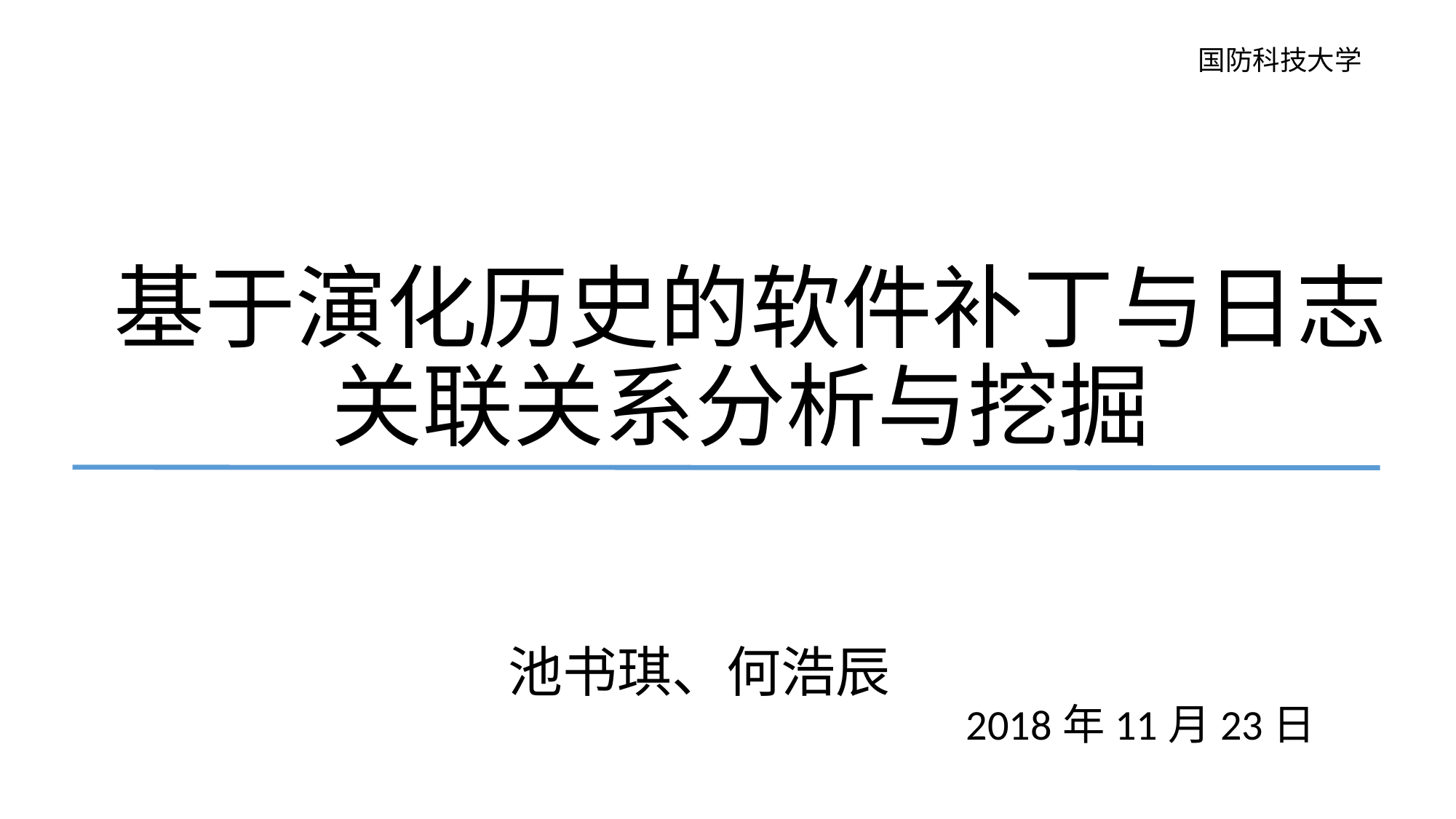

国防科技大学
# 基于演化历史的软件补丁与日志关联关系分析与挖掘
池书琪、何浩辰
2018年11月23日